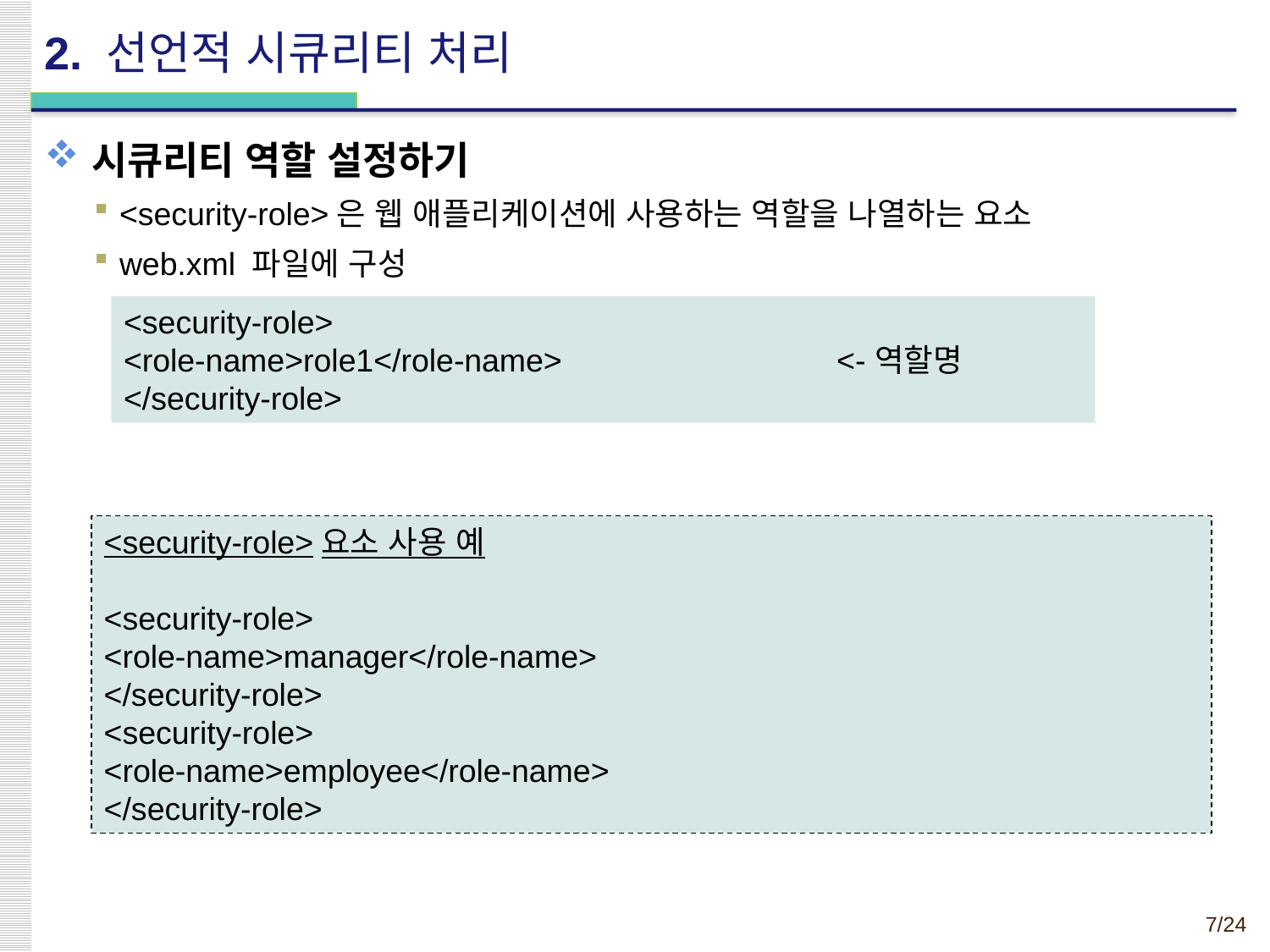

# 2. 선언적 시큐리티 처리
시큐리티 역할 설정하기
<security-role>은 웹 애플리케이션에 사용하는 역할을 나열하는 요소
web.xml 파일에 구성
<security-role>
<role-name>role1</role-name>                               <-역할명
</security-role>
<security-role>요소 사용 예

<security-role>
<role-name>manager</role-name>
</security-role>
<security-role>
<role-name>employee</role-name>
</security-role>